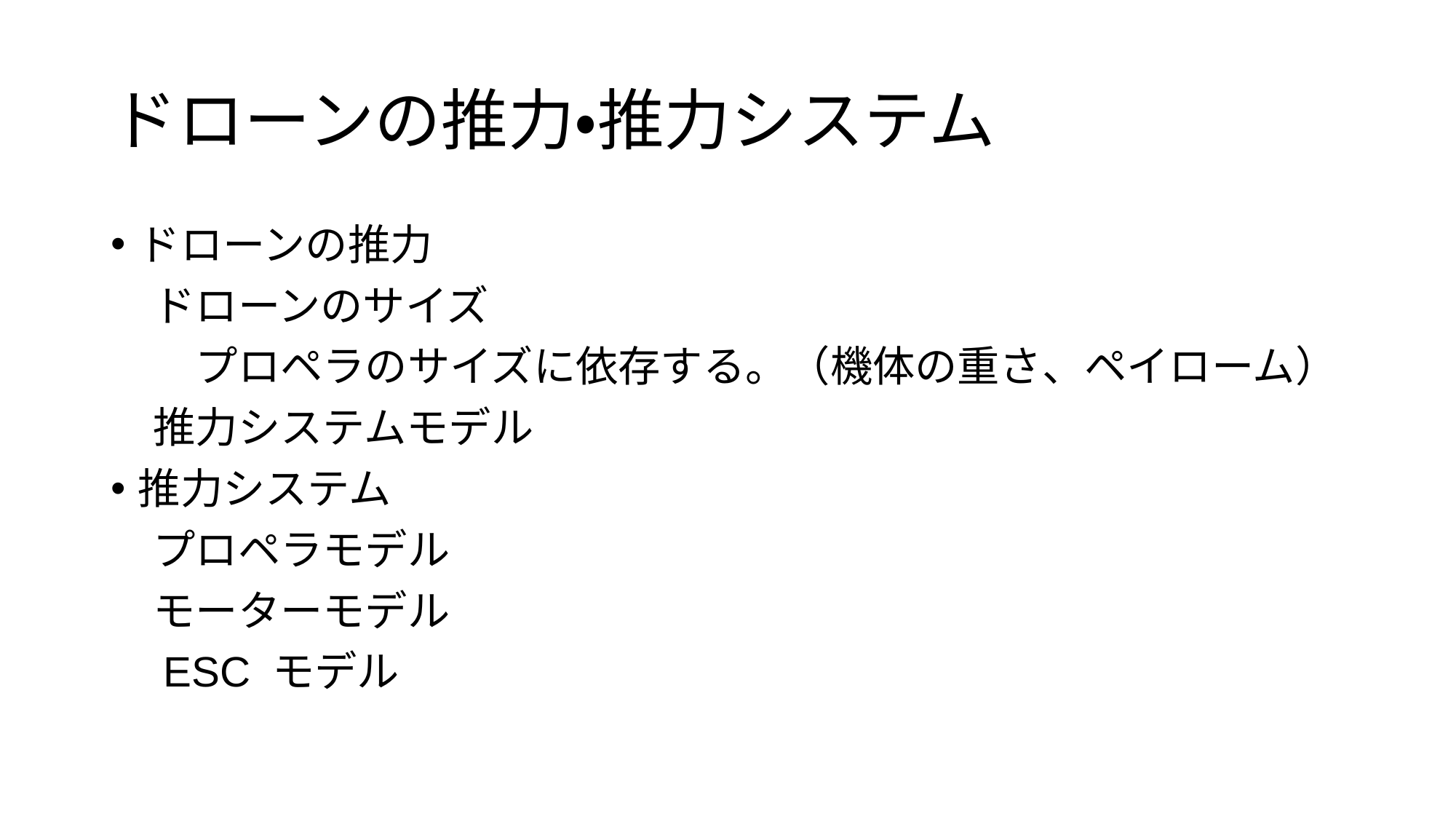

# ドローンの推力・推力システム
ドローンの推力
　ドローンのサイズ
　　プロペラのサイズに依存する。（機体の重さ、ペイローム）
　推力システムモデル
推力システム
　プロペラモデル
　モーターモデル
　ESC モデル